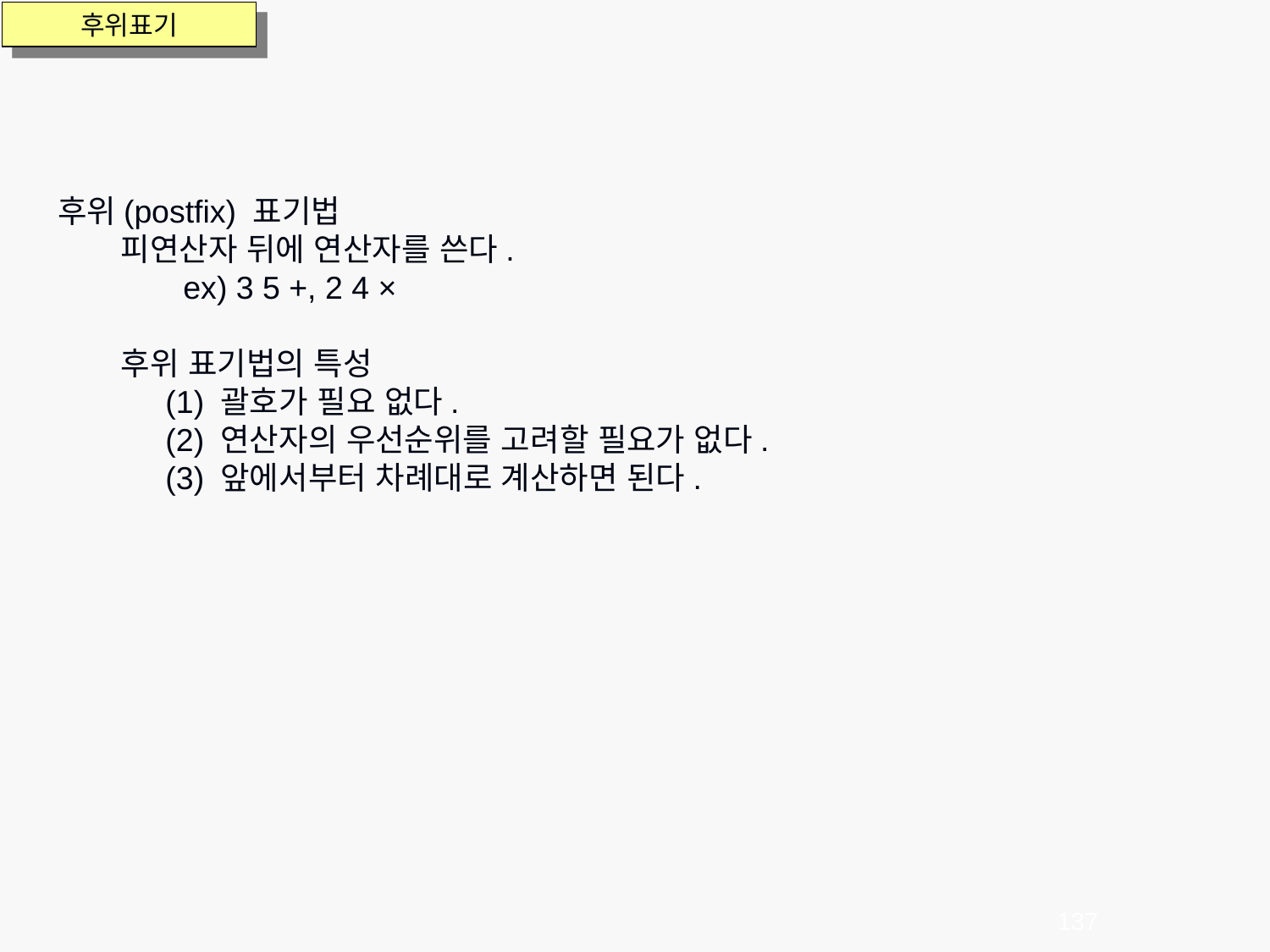

후위표기
후위(postfix) 표기법
피연산자 뒤에 연산자를 쓴다.
       ex) 3 5 +, 2 4 ×

후위 표기법의 특성
     (1) 괄호가 필요 없다.
     (2) 연산자의 우선순위를 고려할 필요가 없다.
     (3) 앞에서부터 차례대로 계산하면 된다.
137